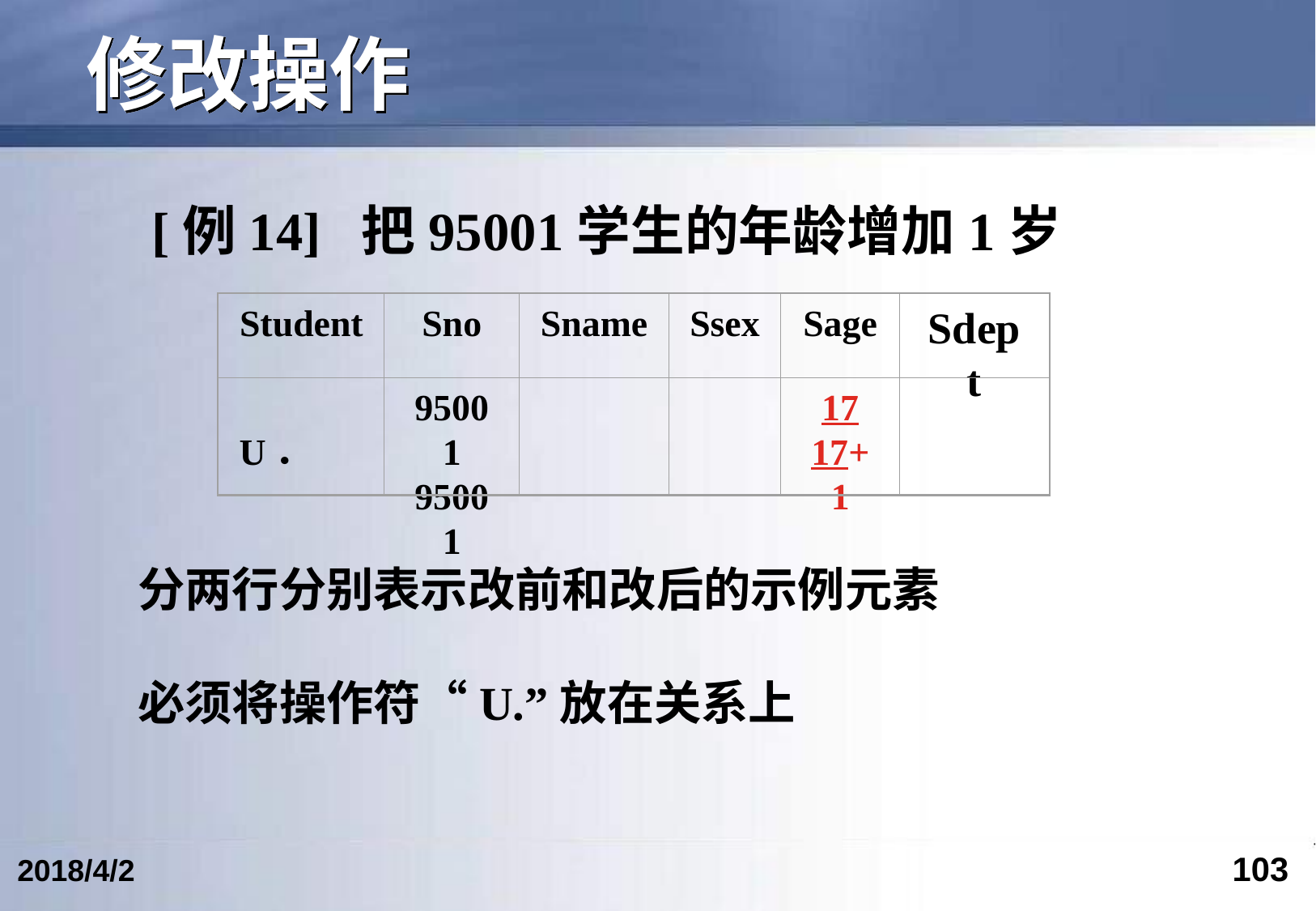

# 修改操作
 [例14]  把95001学生的年龄增加1岁

分两行分别表示改前和改后的示例元素
必须将操作符“U.”放在关系上

Student

Sno

Sname

Ssex

Sage

Sdept

U．

95001
95001

17
17+1

103
2018/4/2